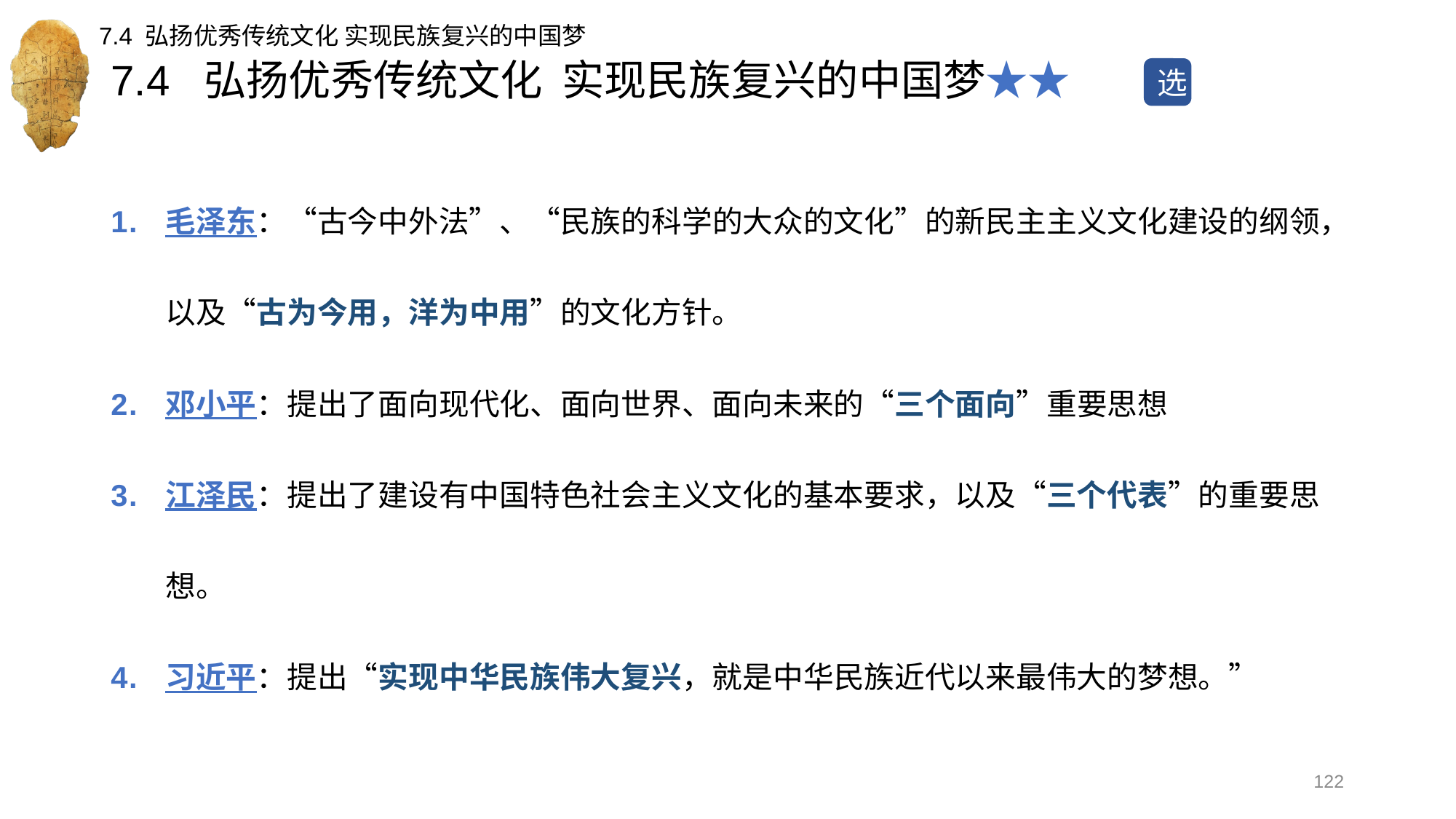

7.4 弘扬优秀传统文化 实现民族复兴的中国梦
# 7.4  弘扬优秀传统文化  实现民族复兴的中国梦★★
选
毛泽东：“古今中外法”、“民族的科学的大众的文化”的新民主主义文化建设的纲领，以及“古为今用，洋为中用”的文化方针。
邓小平：提出了面向现代化、面向世界、面向未来的“三个面向”重要思想
江泽民：提出了建设有中国特色社会主义文化的基本要求，以及“三个代表”的重要思想。
习近平：提出“实现中华民族伟大复兴，就是中华民族近代以来最伟大的梦想。”
122